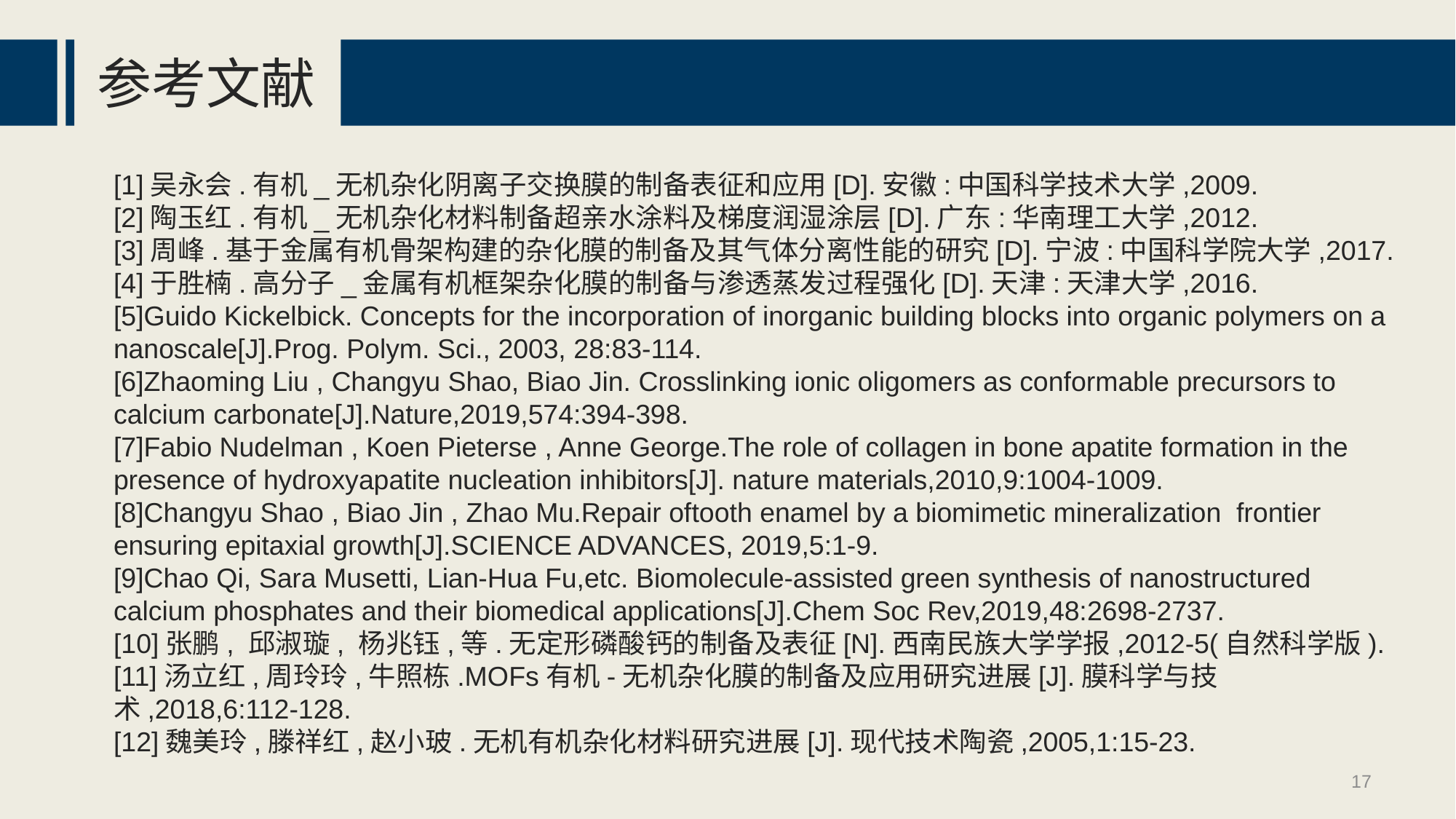

参考文献
[1]吴永会.有机_无机杂化阴离子交换膜的制备表征和应用[D].安徽:中国科学技术大学,2009.
[2]陶玉红.有机_无机杂化材料制备超亲水涂料及梯度润湿涂层[D].广东:华南理工大学,2012.
[3]周峰.基于金属有机骨架构建的杂化膜的制备及其气体分离性能的研究[D].宁波:中国科学院大学,2017.
[4]于胜楠.高分子_金属有机框架杂化膜的制备与渗透蒸发过程强化[D].天津:天津大学,2016.
[5]Guido Kickelbick. Concepts for the incorporation of inorganic building blocks into organic polymers on a nanoscale[J].Prog. Polym. Sci., 2003, 28:83-114.
[6]Zhaoming Liu , Changyu Shao, Biao Jin. Crosslinking ionic oligomers as conformable precursors to calcium carbonate[J].Nature,2019,574:394-398.
[7]Fabio Nudelman , Koen Pieterse , Anne George.The role of collagen in bone apatite formation in the presence of hydroxyapatite nucleation inhibitors[J]. nature materials,2010,9:1004-1009.
[8]Changyu Shao , Biao Jin , Zhao Mu.Repair oftooth enamel by a biomimetic mineralization  frontier ensuring epitaxial growth[J].SCIENCE ADVANCES, 2019,5:1-9.
[9]Chao Qi, Sara Musetti, Lian-Hua Fu,etc. Biomolecule-assisted green synthesis of nanostructured calcium phosphates and their biomedical applications[J].Chem Soc Rev,2019,48:2698-2737.
[10]张鹏, 邱淑璇, 杨兆钰,等.无定形磷酸钙的制备及表征[N].西南民族大学学报,2012-5(自然科学版).
[11]汤立红,周玲玲,牛照栋.MOFs有机-无机杂化膜的制备及应用研究进展[J].膜科学与技术,2018,6:112-128.
[12]魏美玲,滕祥红,赵小玻.无机有机杂化材料研究进展[J].现代技术陶瓷,2005,1:15-23.
17